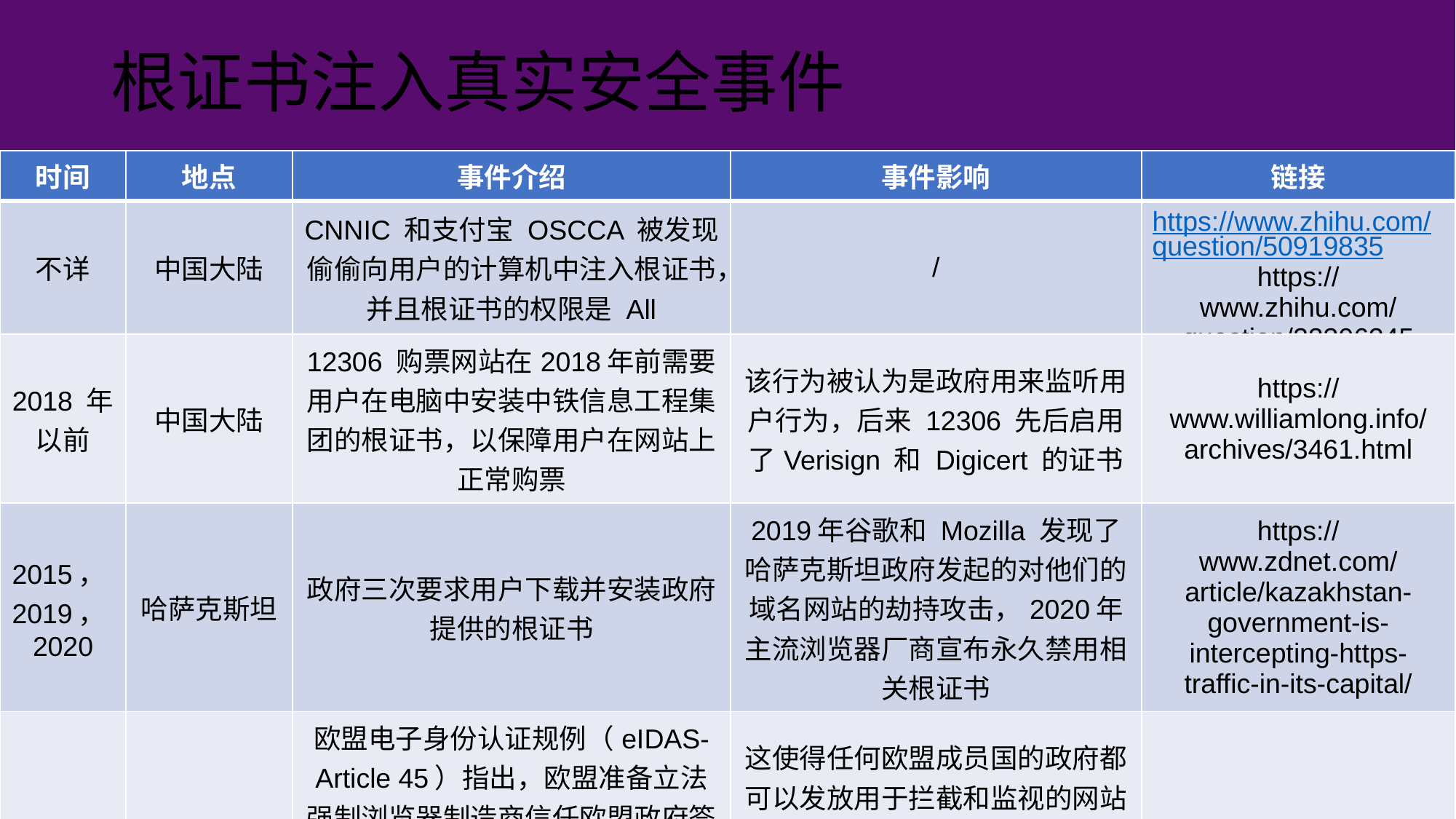

# 根证书注入真实安全事件
| 时间 | 地点 | 事件介绍 | 事件影响 | 链接 |
| --- | --- | --- | --- | --- |
| 不详 | 中国大陆 | CNNIC 和支付宝 OSCCA 被发现偷偷向用户的计算机中注入根证书，并且根证书的权限是 All | / | https://www.zhihu.com/question/50919835 https://www.zhihu.com/question/22306245 |
| 2018 年以前 | 中国大陆 | 12306 购票网站在2018年前需要用户在电脑中安装中铁信息工程集团的根证书，以保障用户在网站上正常购票 | 该行为被认为是政府用来监听用户行为，后来 12306 先后启用了Verisign 和 Digicert 的证书 | https://www.williamlong.info/archives/3461.html |
| 2015，2019，2020 | 哈萨克斯坦 | 政府三次要求用户下载并安装政府提供的根证书 | 2019年谷歌和 Mozilla 发现了哈萨克斯坦政府发起的对他们的域名网站的劫持攻击，2020年主流浏览器厂商宣布永久禁用相关根证书 | https://www.zdnet.com/article/kazakhstan-government-is-intercepting-https-traffic-in-its-capital/ |
| 2023.11 | 欧洲 | 欧盟电子身份认证规例（eIDAS-Article 45）指出，欧盟准备立法强制浏览器制造商信任欧盟政府签发的 CA 根证书，禁止浏览器对这些证书和密钥进行安全检查，而且不会实施超出欧洲电信标准协会（ETSI）规定的安全控制措施 | 这使得任何欧盟成员国的政府都可以发放用于拦截和监视的网站证书，可用于针对每个欧盟公民，甚至是未居住在或与发放成员国有关联的公民，该事件引起了民众和浏览器厂商广泛的反对 | https://last-chance-for-eidas.org/ |